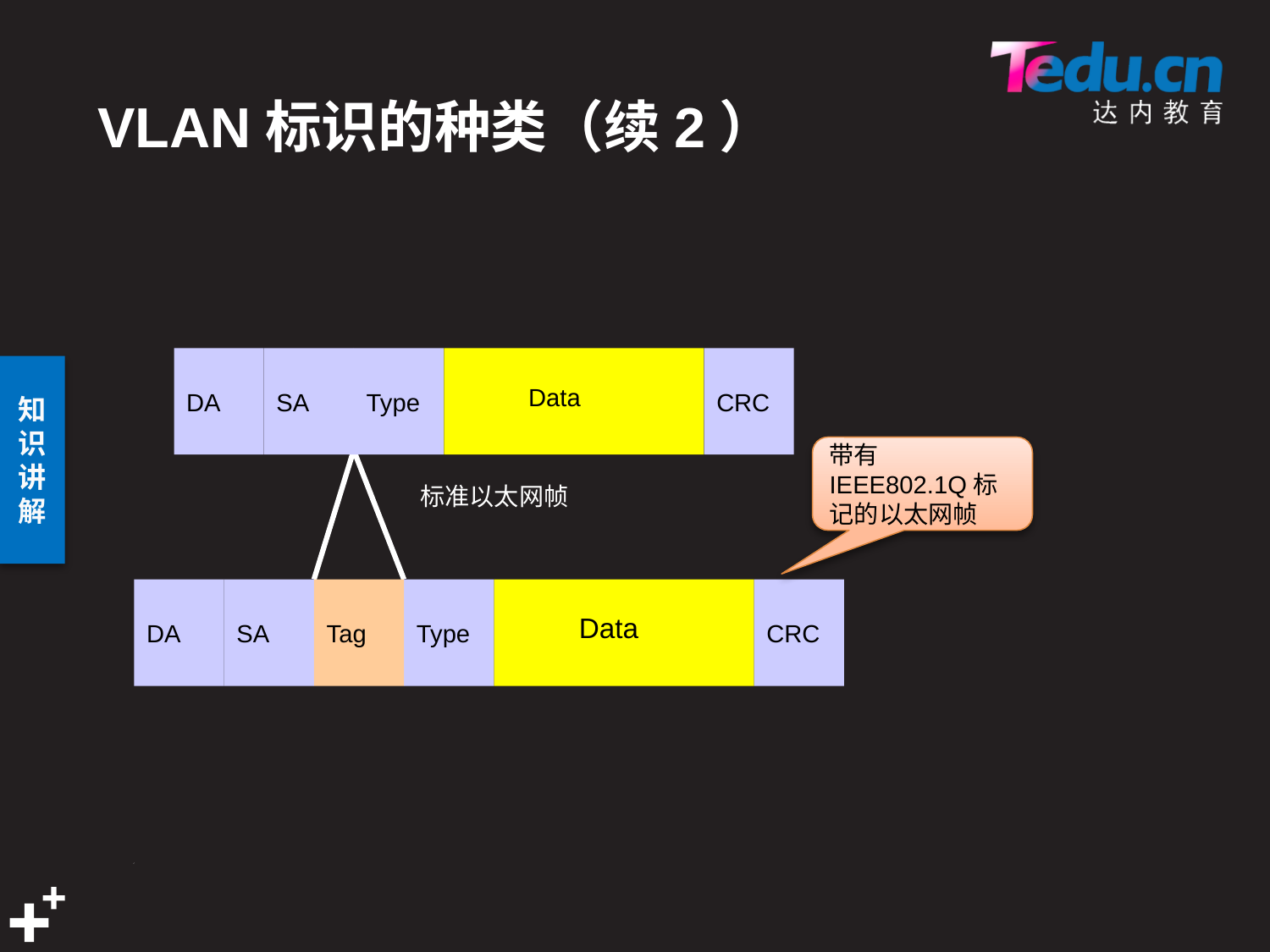

# VLAN标识的种类（续2）
DA
SA
Type

CRC
Data
带有IEEE802.1Q标记的以太网帧

标准以太网帧
DA
SA
Tag
Type

CRC
Data